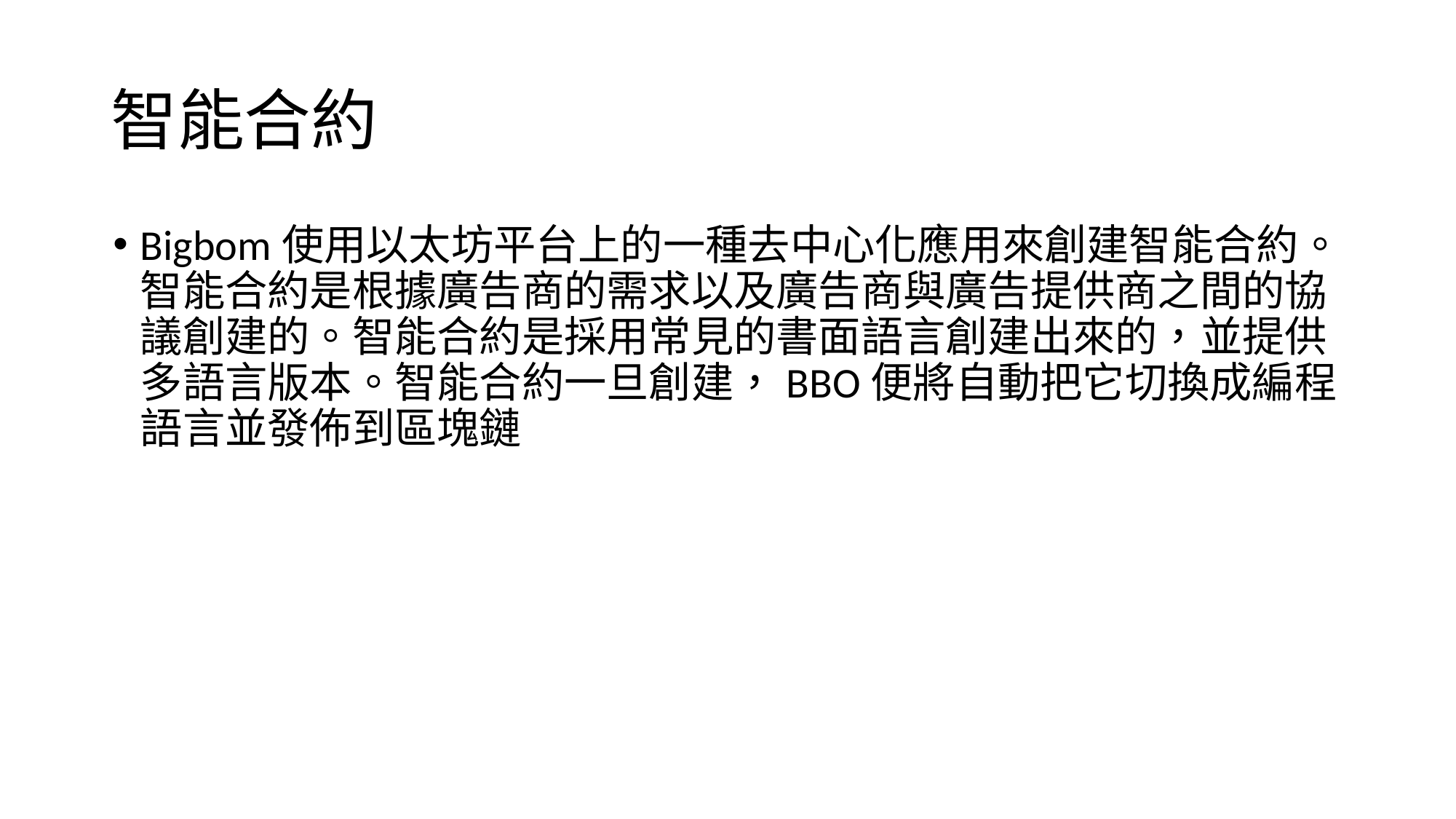

# 智能合約
Bigbom使用以太坊平台上的一種去中心化應用來創建智能合約。智能合約是根據廣告商的需求以及廣告商與廣告提供商之間的協議創建的。智能合約是採用常見的書面語言創建出來的，並提供多語言版本。智能合約一旦創建，BBO便將自動把它切換成編程語言並發佈到區塊鏈